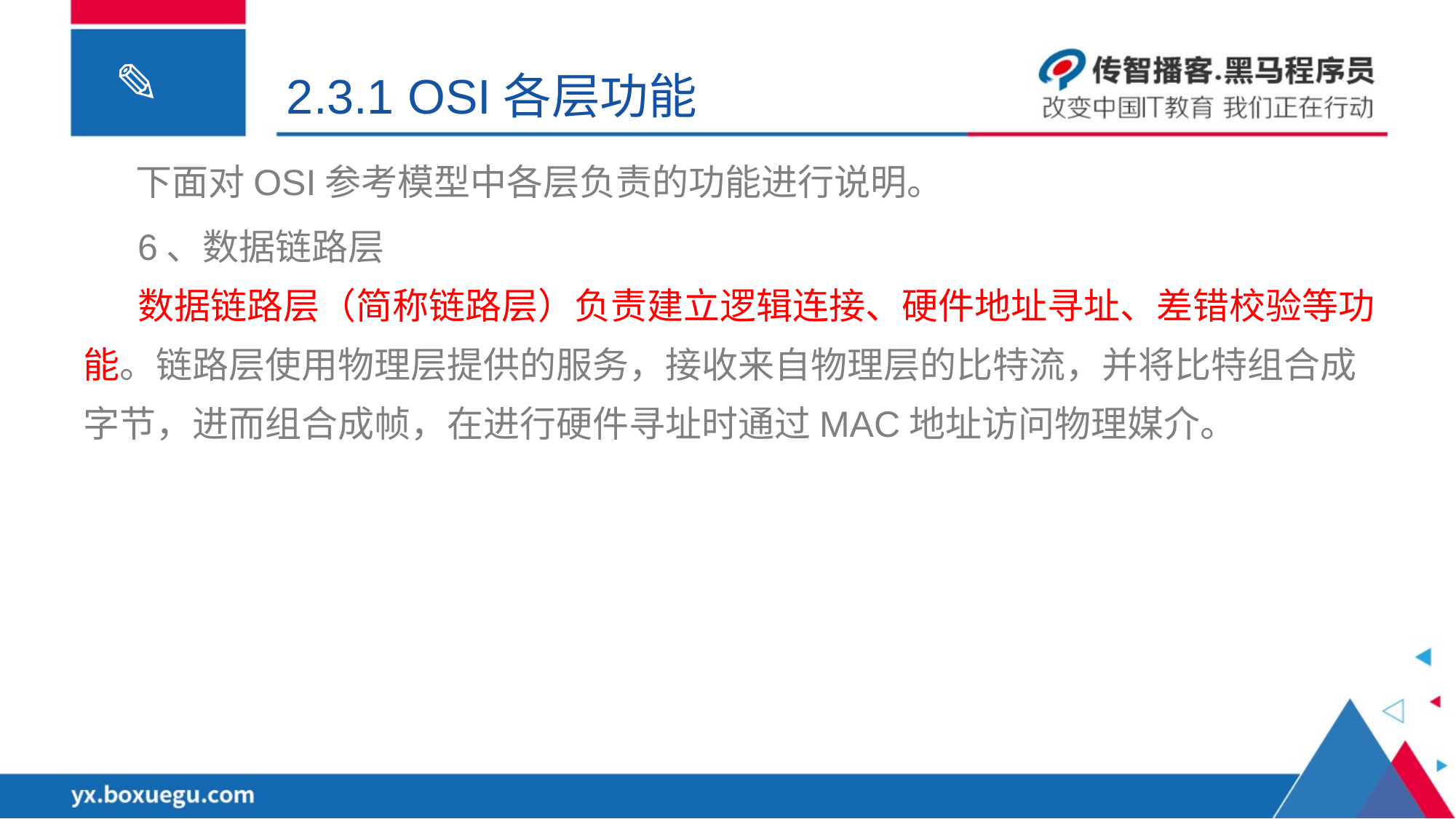

2.3.1 OSI各层功能
下面对OSI参考模型中各层负责的功能进行说明。
6、数据链路层
数据链路层（简称链路层）负责建立逻辑连接、硬件地址寻址、差错校验等功能。链路层使用物理层提供的服务，接收来自物理层的比特流，并将比特组合成字节，进而组合成帧，在进行硬件寻址时通过MAC地址访问物理媒介。